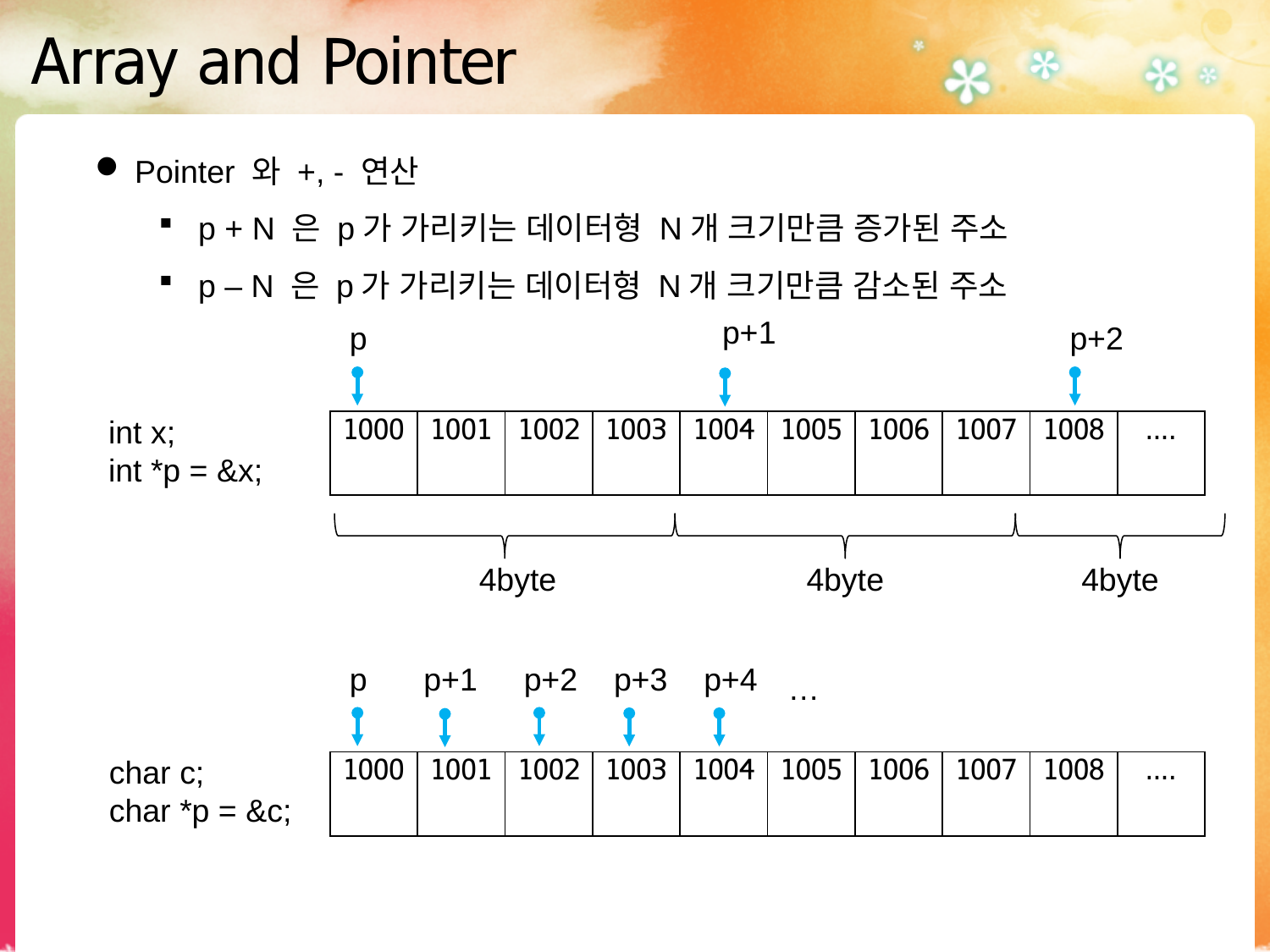

# Array and Pointer
Pointer 와 +, - 연산
p + N 은 p가 가리키는 데이터형 N개 크기만큼 증가된 주소
p – N 은 p가 가리키는 데이터형 N개 크기만큼 감소된 주소
p+1
p
p+2

int x;
int *p = &x;
| 1000 | 1001 | 1002 | 1003 | 1004 | 1005 | 1006 | 1007 | 1008 | …. |
| --- | --- | --- | --- | --- | --- | --- | --- | --- | --- |

4byte
4byte
4byte
p
p+1
p+2
p+3
p+4
…
char c;
char *p = &c;
| 1000 | 1001 | 1002 | 1003 | 1004 | 1005 | 1006 | 1007 | 1008 | …. |
| --- | --- | --- | --- | --- | --- | --- | --- | --- | --- |